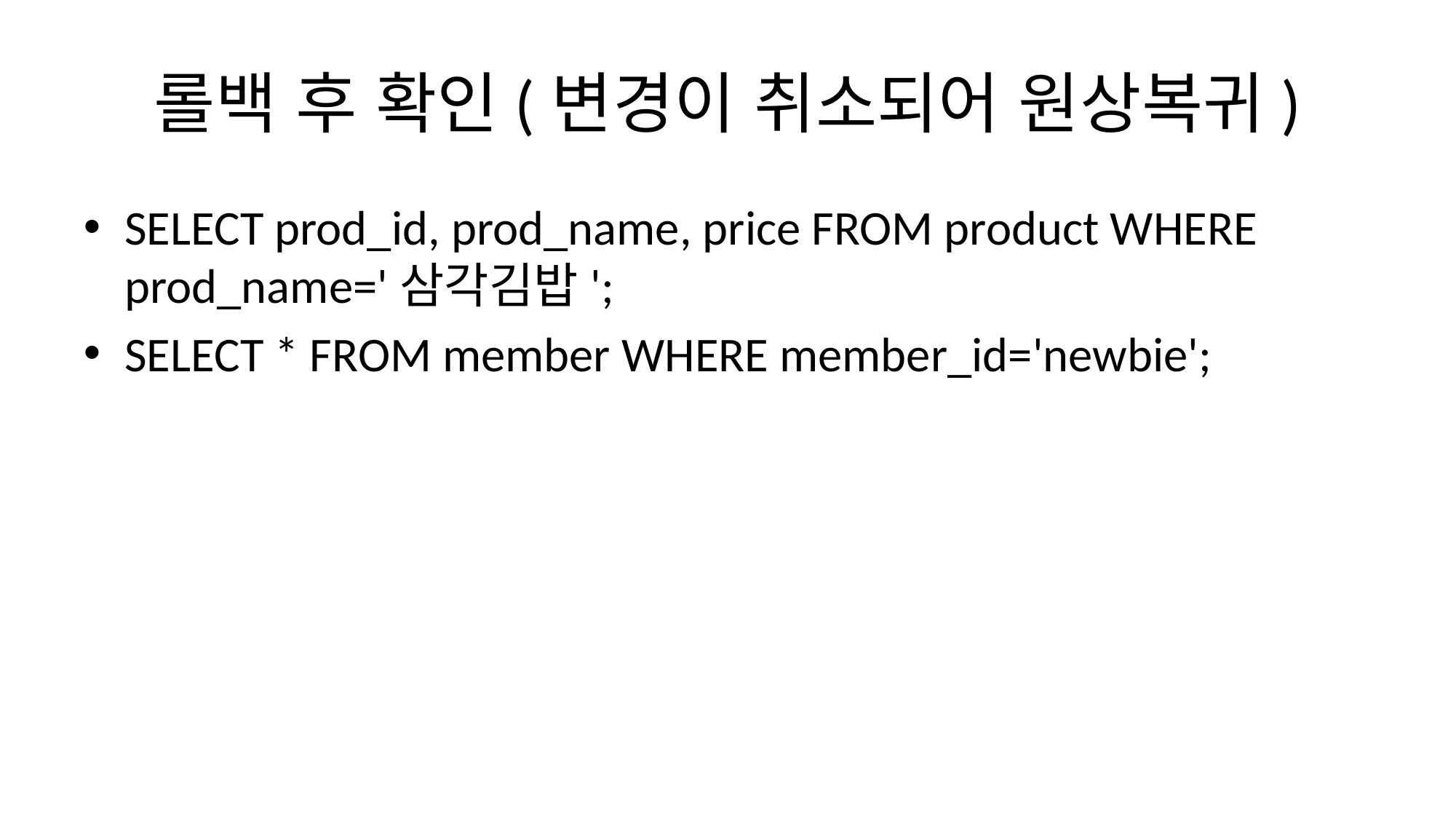

# 롤백 후 확인(변경이 취소되어 원상복귀)
SELECT prod_id, prod_name, price FROM product WHERE prod_name='삼각김밥';
SELECT * FROM member WHERE member_id='newbie';